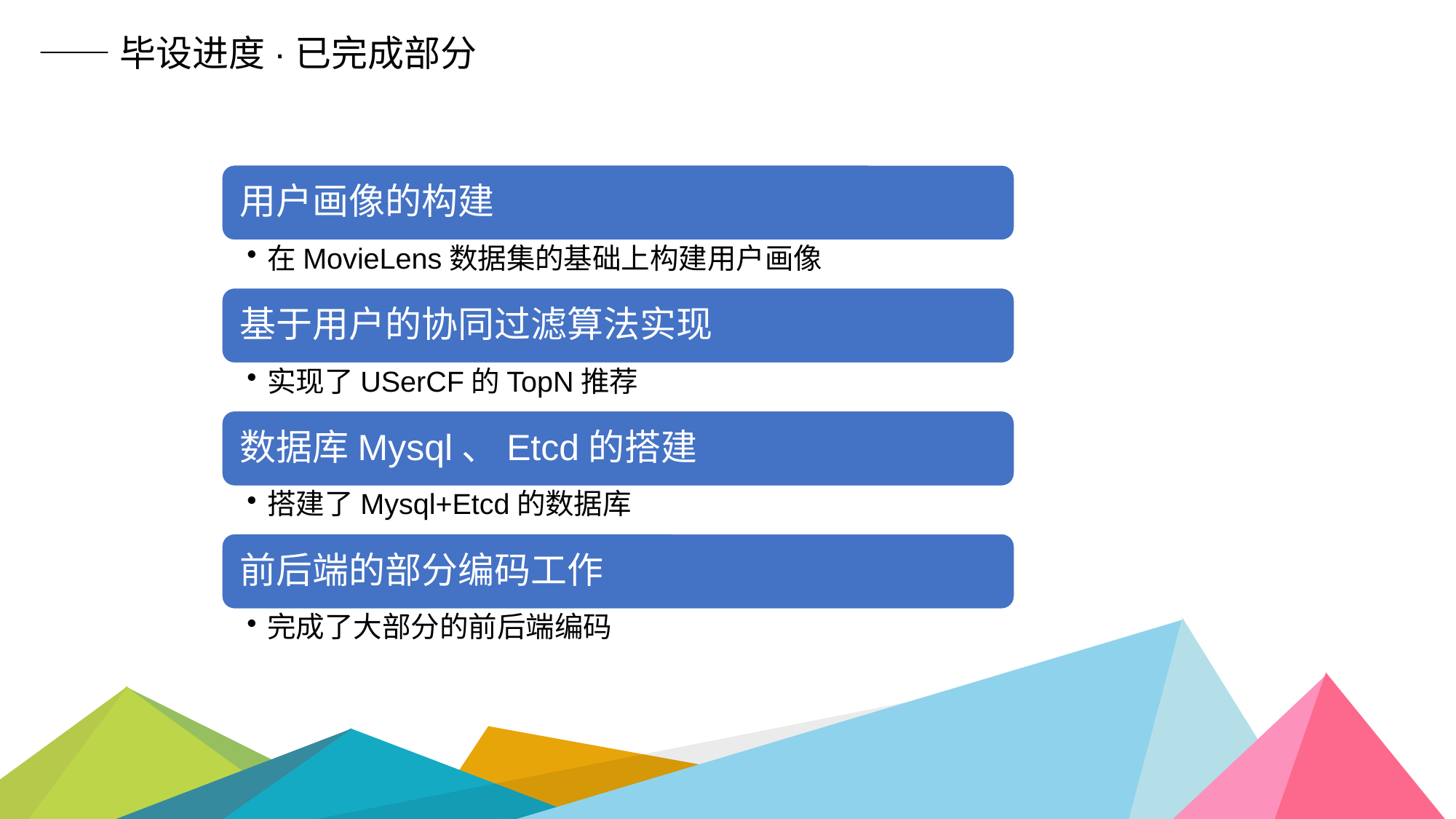

——毕设进度·已完成部分
用户画像的构建
在MovieLens数据集的基础上构建用户画像
基于用户的协同过滤算法实现
实现了USerCF的TopN推荐
数据库Mysql、Etcd的搭建
搭建了Mysql+Etcd的数据库
前后端的部分编码工作
完成了大部分的前后端编码